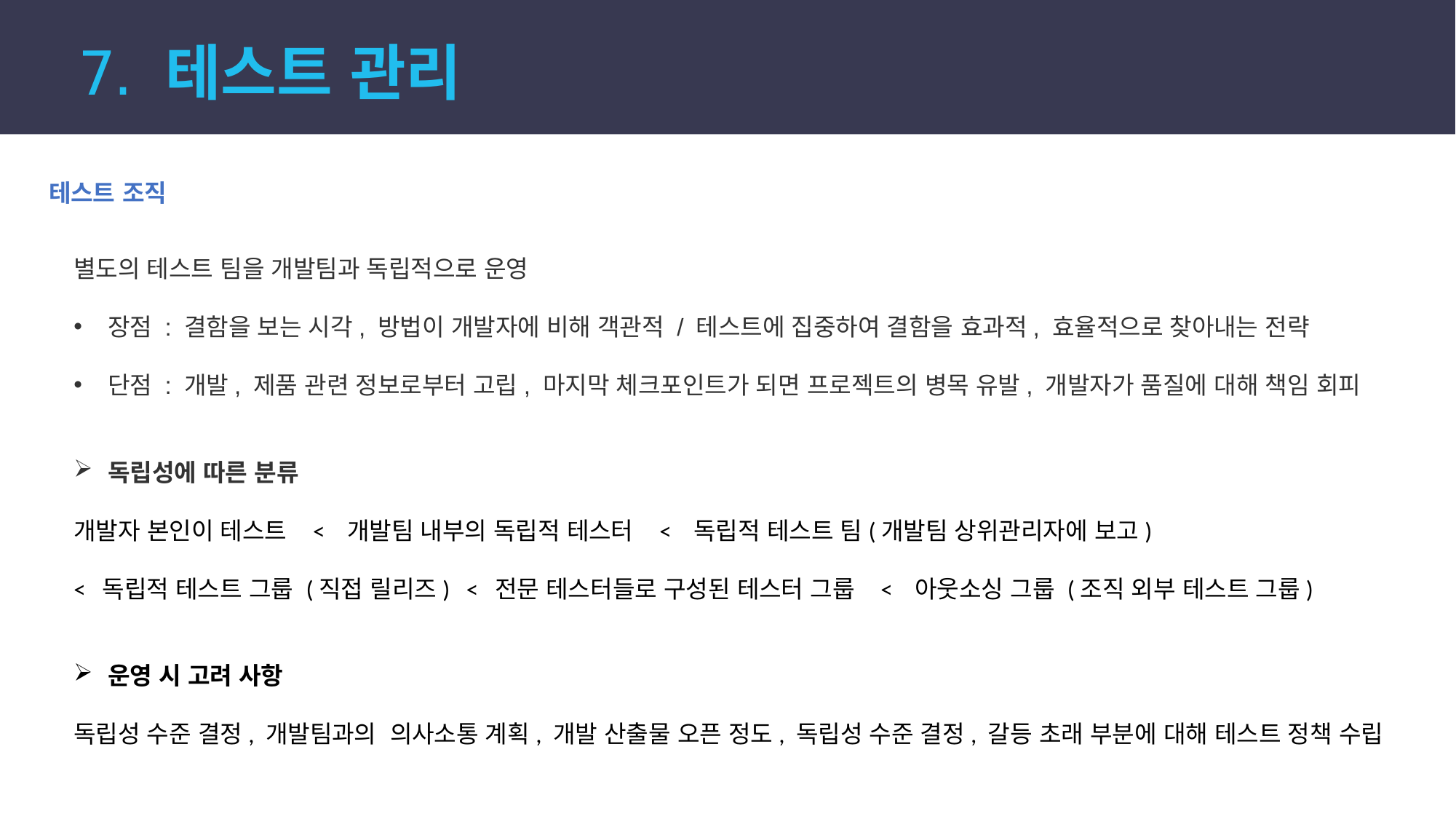

7. 테스트 관리
테스트 조직
별도의 테스트 팀을 개발팀과 독립적으로 운영

장점 : 결함을 보는 시각, 방법이 개발자에 비해 객관적 / 테스트에 집중하여 결함을 효과적, 효율적으로 찾아내는 전략

단점 : 개발, 제품 관련 정보로부터 고립, 마지막 체크포인트가 되면 프로젝트의 병목 유발, 개발자가 품질에 대해 책임 회피

독립성에 따른 분류

개발자 본인이 테스트   <   개발팀 내부의 독립적 테스터   <   독립적 테스트 팀(개발팀 상위관리자에 보고)

<  독립적 테스트 그룹 (직접 릴리즈)   <  전문 테스터들로 구성된 테스터 그룹   <   아웃소싱 그룹 (조직 외부 테스트 그룹)

운영 시 고려 사항

독립성 수준 결정, 개발팀과의  의사소통 계획, 개발 산출물 오픈 정도, 독립성 수준 결정, 갈등 초래 부분에 대해 테스트 정책 수립